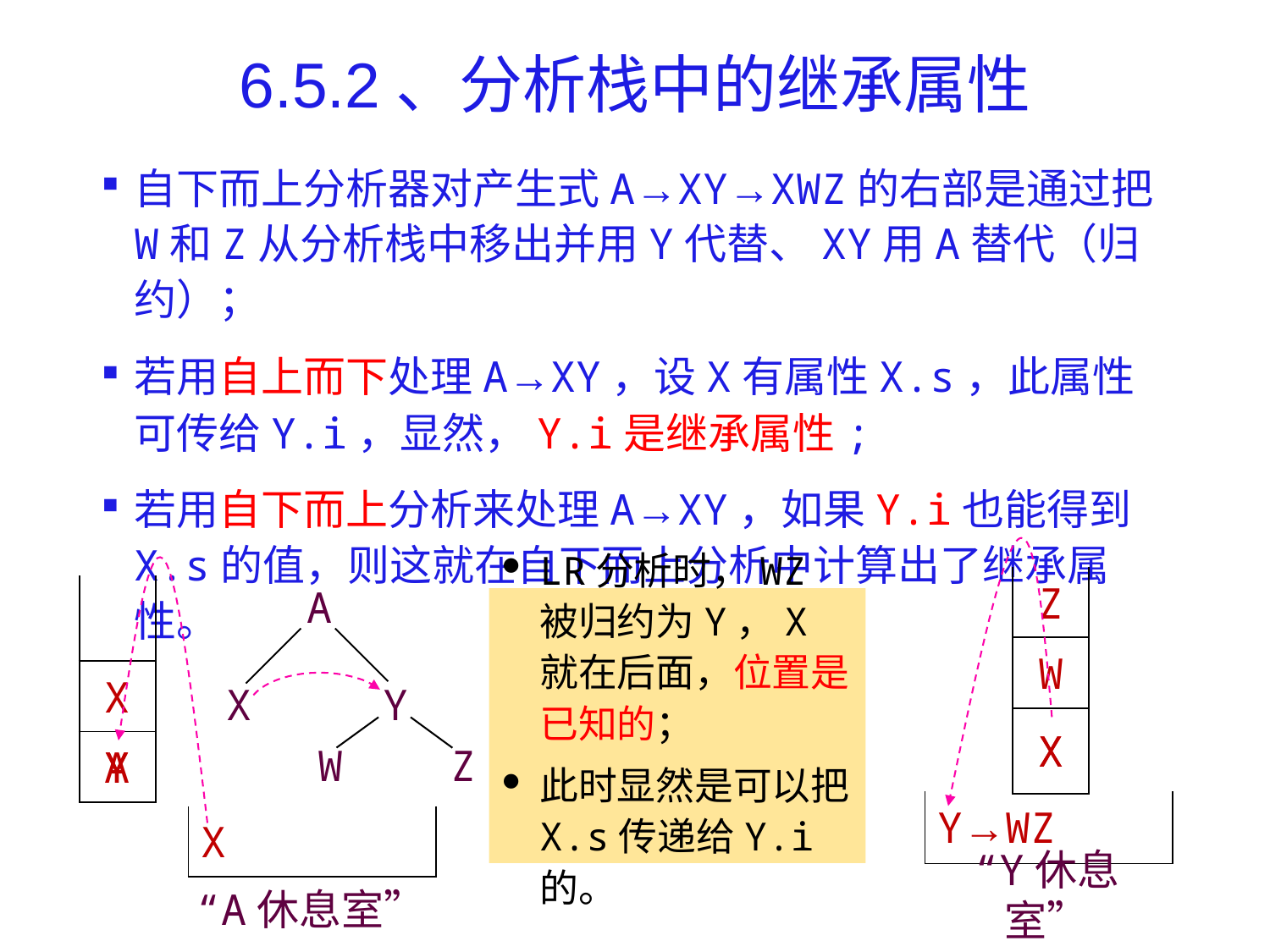

# 6.5.2、分析栈中的继承属性
自下而上分析器对产生式A→XY→XWZ的右部是通过把W和Z从分析栈中移出并用Y代替、XY用A替代（归约）；
若用自上而下处理A→XY，设X有属性X.s，此属性可传给Y.i，显然，Y.i是继承属性;
若用自下而上分析来处理A→XY，如果Y.i也能得到X.s的值，则这就在自下而上分析中计算出了继承属性。

| Z |
| --- |
| W |
| X |
|  |
| --- |
|  |
| X |
|  |
| --- |
|  |
| A |
|  |
| --- |
| X |
| Y |
|  |
| --- |
|  |
| Y |
A
X
Y
LR分析时，WZ被归约为Y，X就在后面，位置是已知的；
此时显然是可以把X.s传递给Y.i的。

W
Z
| Y→WZ |
| --- |
| X |
| --- |
“Y休息室”
“A休息室”